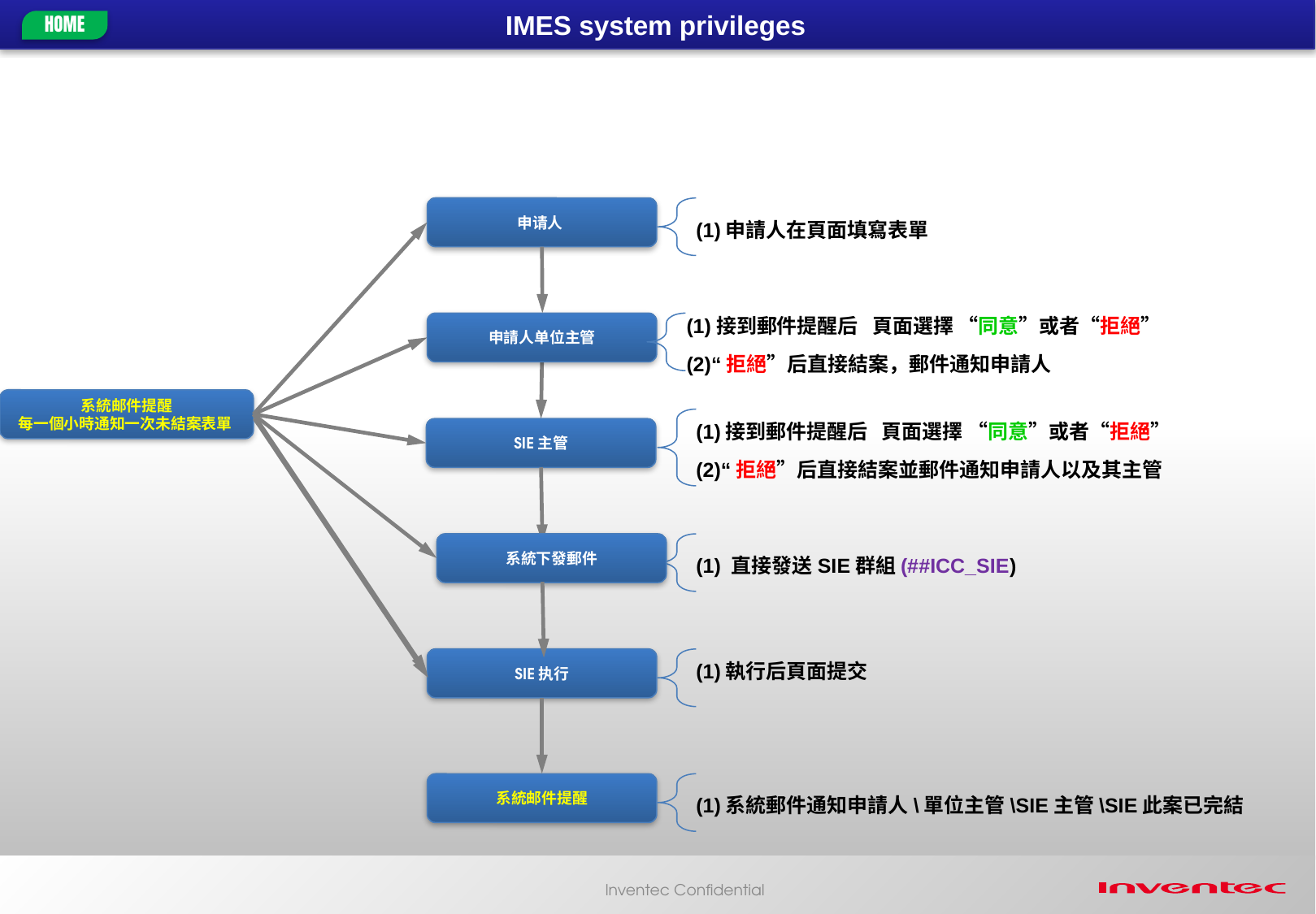

# IMES system privileges
申请人

(1)申請人在頁面填寫表單
申請人单位主管

(1)接到郵件提醒后   頁面選擇 “同意”或者“拒絕”
(2)“拒絕”后直接結案，郵件通知申請人
系統邮件提醒
每一個小時通知一次未結案表單

SIE主管
(1)接到郵件提醒后   頁面選擇 “同意”或者“拒絕”
(2)“拒絕”后直接結案並郵件通知申請人以及其主管

系統下發郵件

(1) 直接發送SIE群組(##ICC_SIE)
SIE执行

(1)執行后頁面提交
系統邮件提醒

(1)系統郵件通知申請人\單位主管\SIE主管\SIE此案已完結